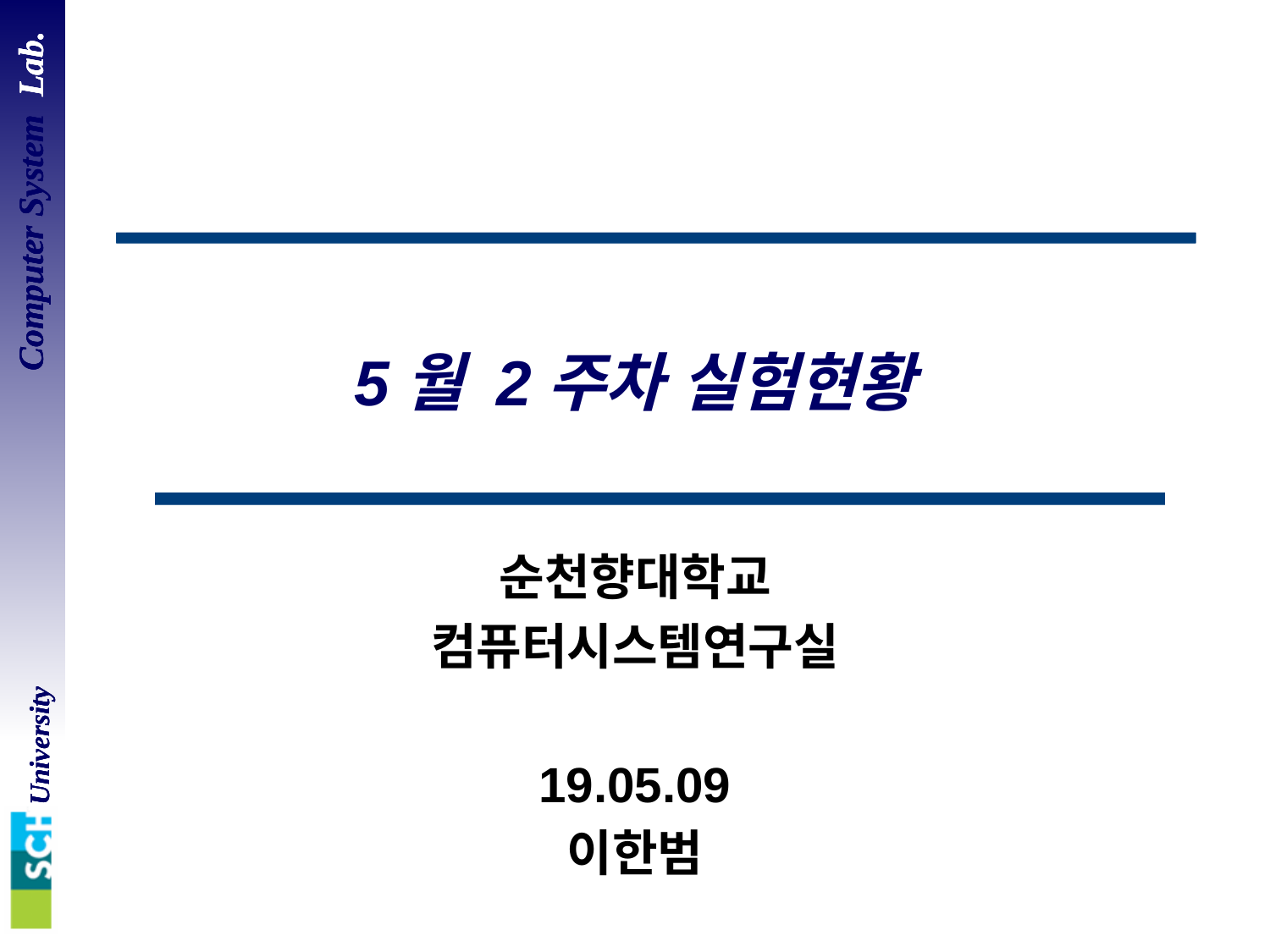

# 5월 2주차 실험현황
순천향대학교
컴퓨터시스템연구실

19.05.09
이한범